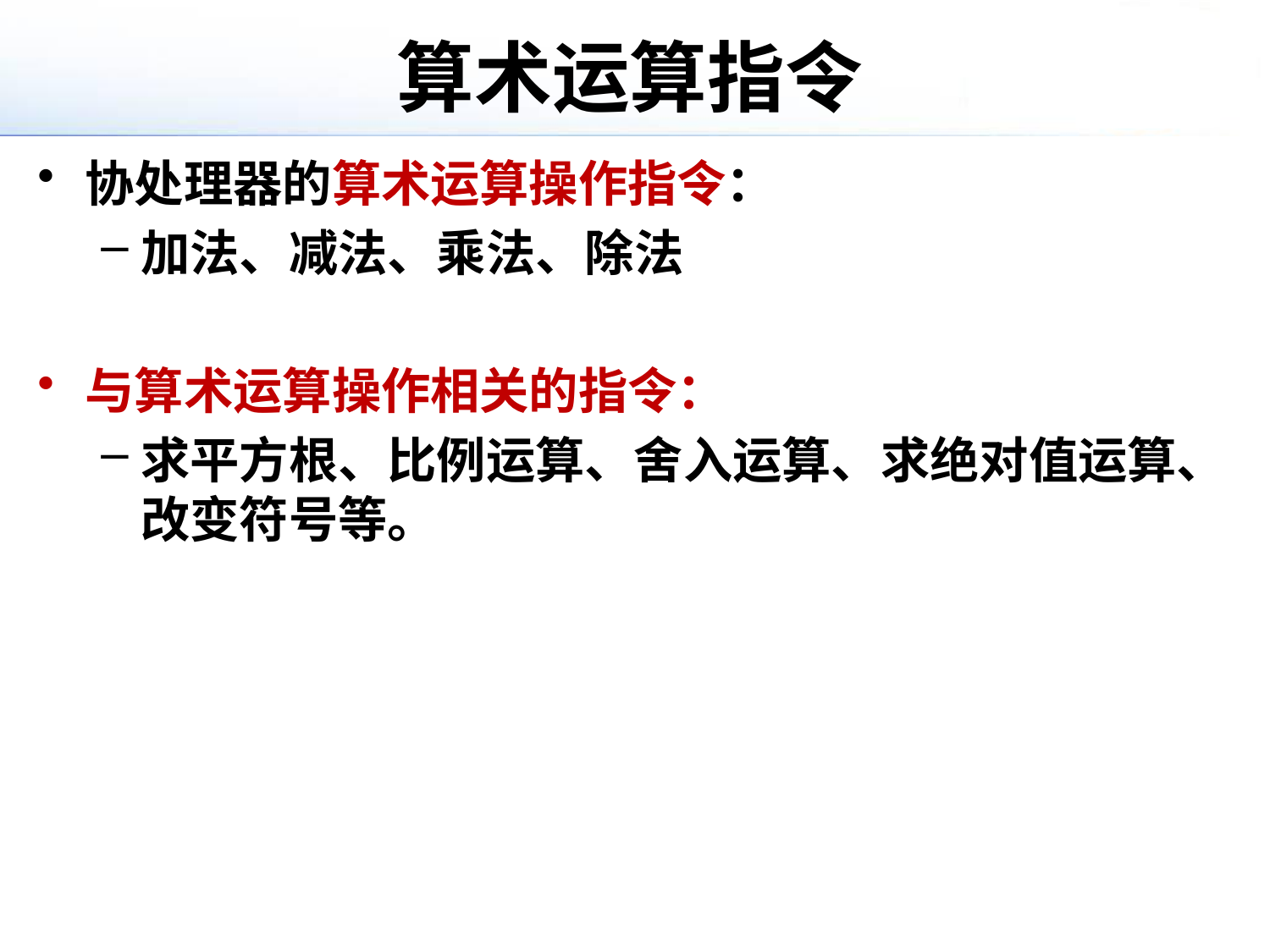

# 算术运算指令
协处理器的算术运算操作指令：
加法、减法、乘法、除法

与算术运算操作相关的指令：
求平方根、比例运算、舍入运算、求绝对值运算、改变符号等。